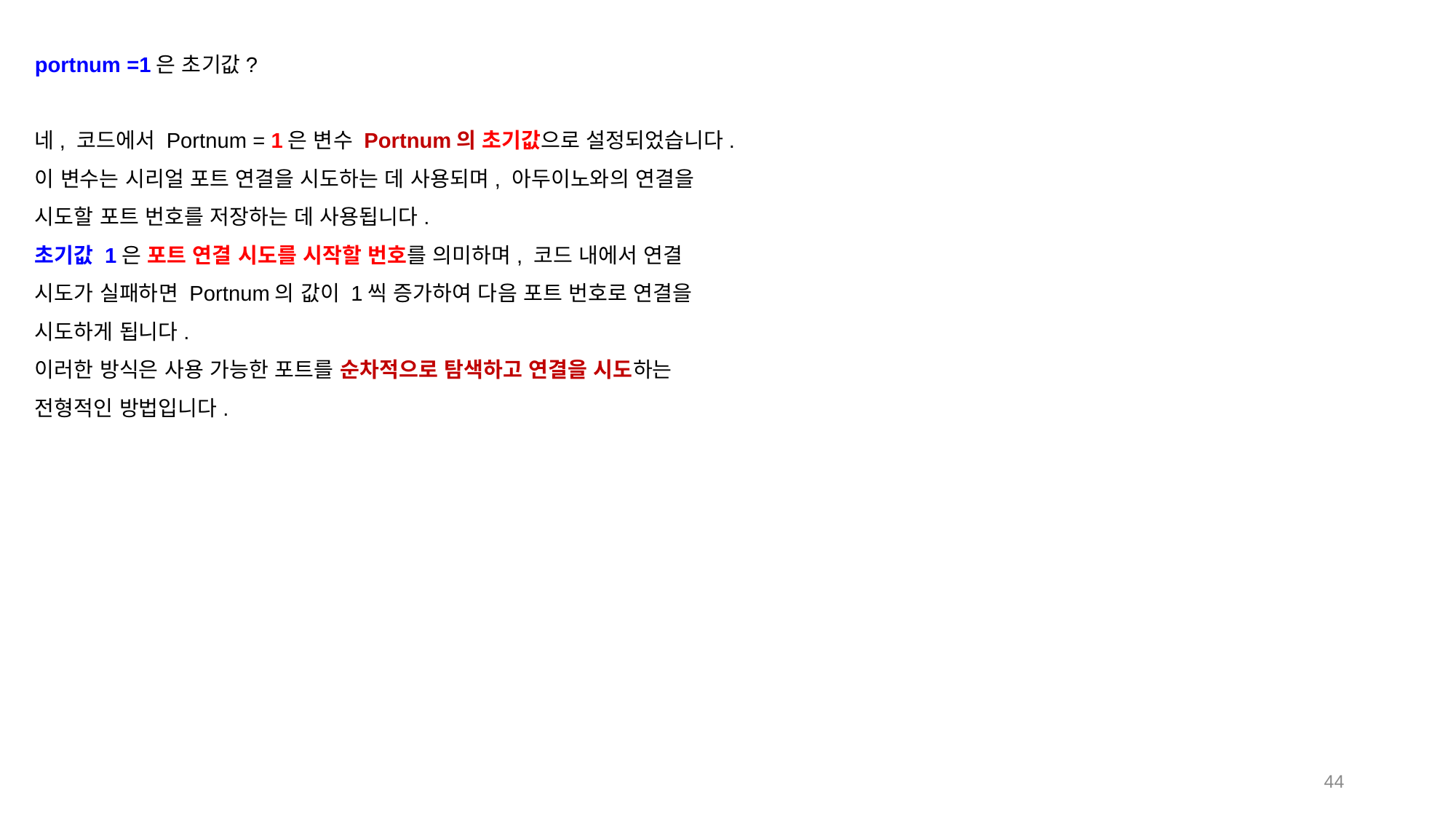

portnum =1은 초기값?

네, 코드에서 Portnum = 1은 변수 Portnum의 초기값으로 설정되었습니다.
이 변수는 시리얼 포트 연결을 시도하는 데 사용되며, 아두이노와의 연결을 시도할 포트 번호를 저장하는 데 사용됩니다.
초기값 1은 포트 연결 시도를 시작할 번호를 의미하며, 코드 내에서 연결 시도가 실패하면 Portnum의 값이 1씩 증가하여 다음 포트 번호로 연결을 시도하게 됩니다.
이러한 방식은 사용 가능한 포트를 순차적으로 탐색하고 연결을 시도하는 전형적인 방법입니다.

44